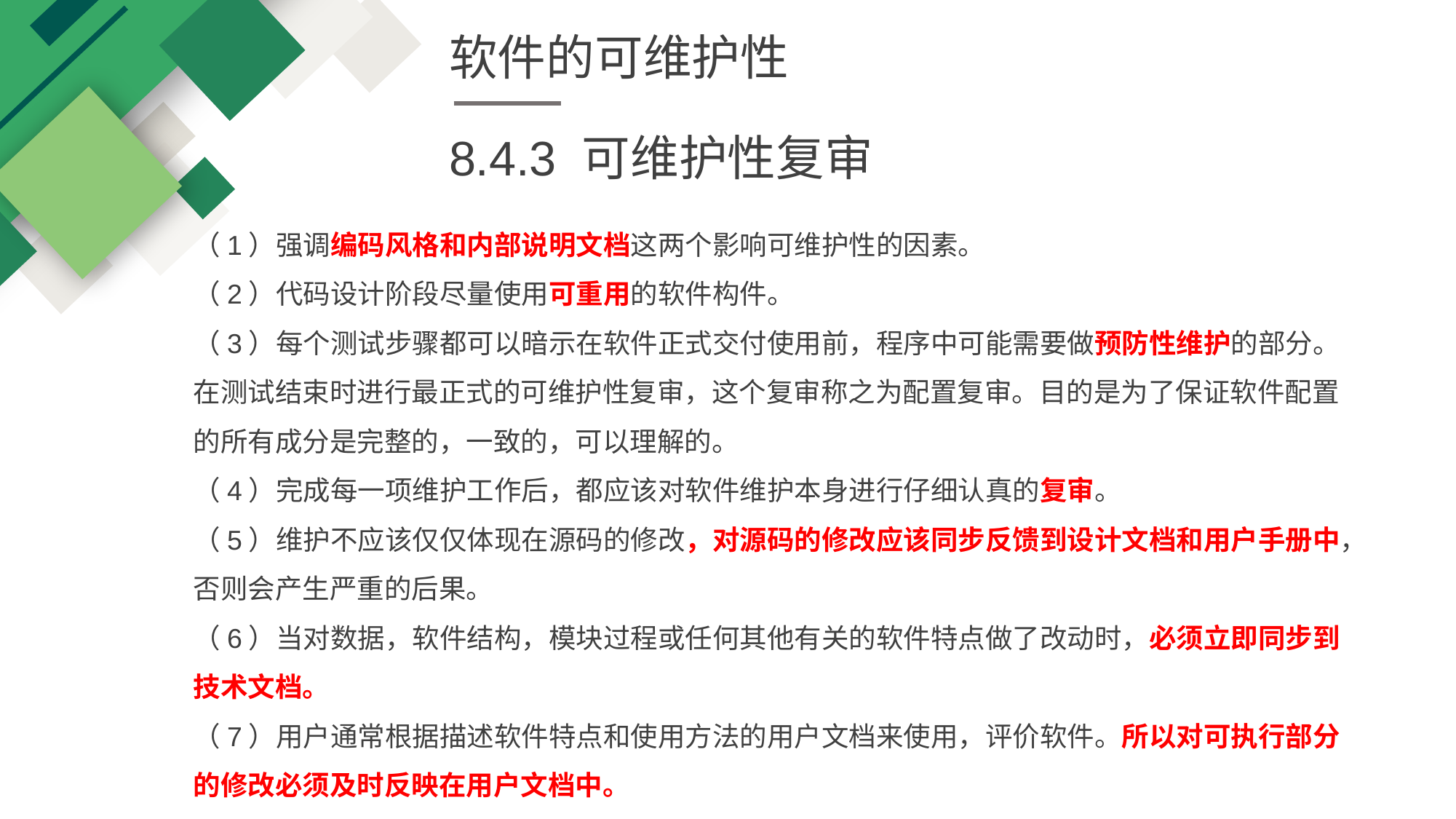

软件的可维护性
8.4.3 可维护性复审
（1）强调编码风格和内部说明文档这两个影响可维护性的因素。
（2）代码设计阶段尽量使用可重用的软件构件。
（3）每个测试步骤都可以暗示在软件正式交付使用前，程序中可能需要做预防性维护的部分。在测试结束时进行最正式的可维护性复审，这个复审称之为配置复审。目的是为了保证软件配置的所有成分是完整的，一致的，可以理解的。
（4）完成每一项维护工作后，都应该对软件维护本身进行仔细认真的复审。
（5）维护不应该仅仅体现在源码的修改，对源码的修改应该同步反馈到设计文档和用户手册中，否则会产生严重的后果。
（6）当对数据，软件结构，模块过程或任何其他有关的软件特点做了改动时，必须立即同步到技术文档。
（7）用户通常根据描述软件特点和使用方法的用户文档来使用，评价软件。所以对可执行部分的修改必须及时反映在用户文档中。